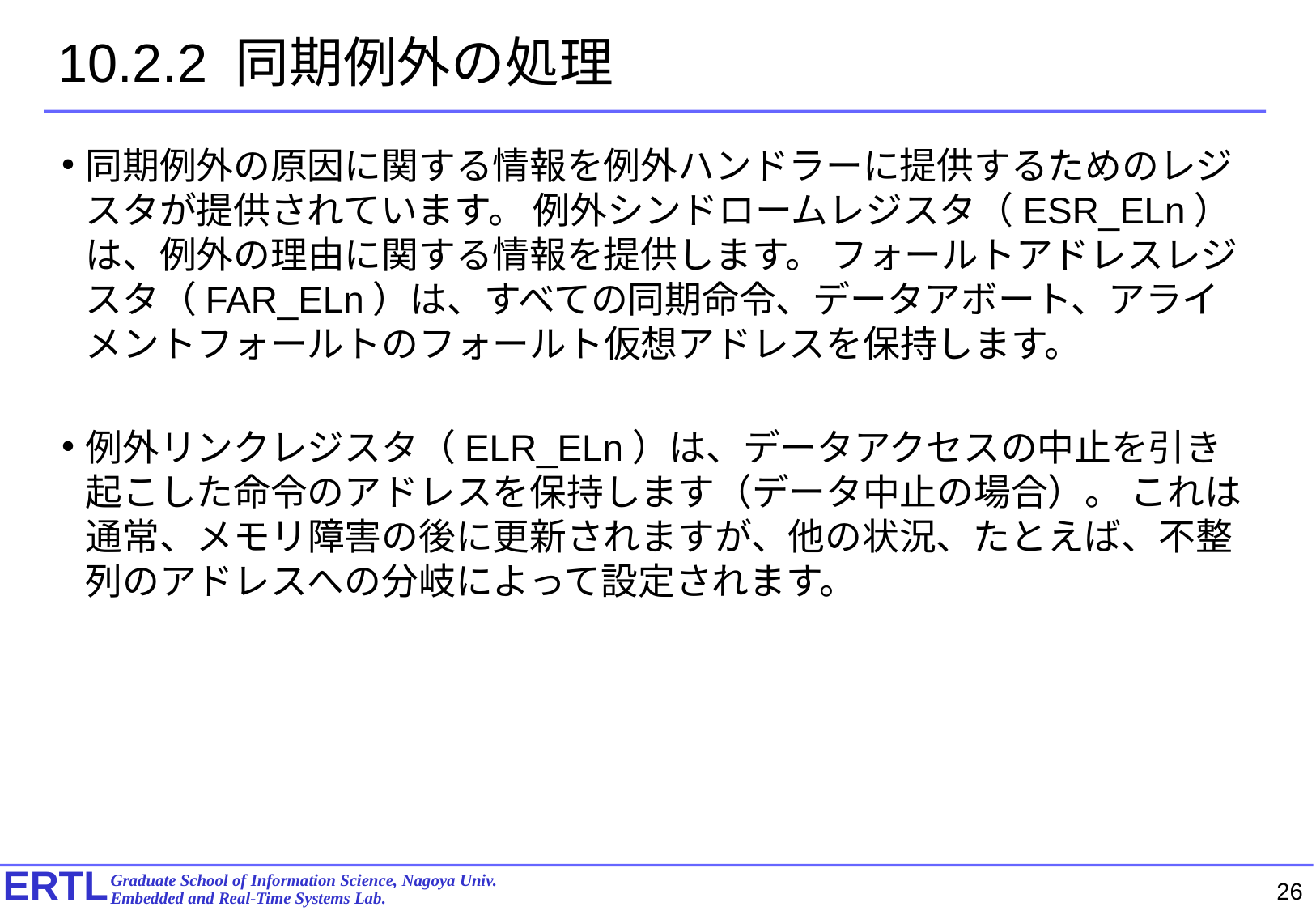

# 10.2.2 同期例外の処理
同期例外の原因に関する情報を例外ハンドラーに提供するためのレジスタが提供されています。 例外シンドロームレジスタ（ESR_ELn）は、例外の理由に関する情報を提供します。 フォールトアドレスレジスタ（FAR_ELn）は、すべての同期命令、データアボート、アライメントフォールトのフォールト仮想アドレスを保持します。

例外リンクレジスタ（ELR_ELn）は、データアクセスの中止を引き起こした命令のアドレスを保持します（データ中止の場合）。 これは通常、メモリ障害の後に更新されますが、他の状況、たとえば、不整列のアドレスへの分岐によって設定されます。
26